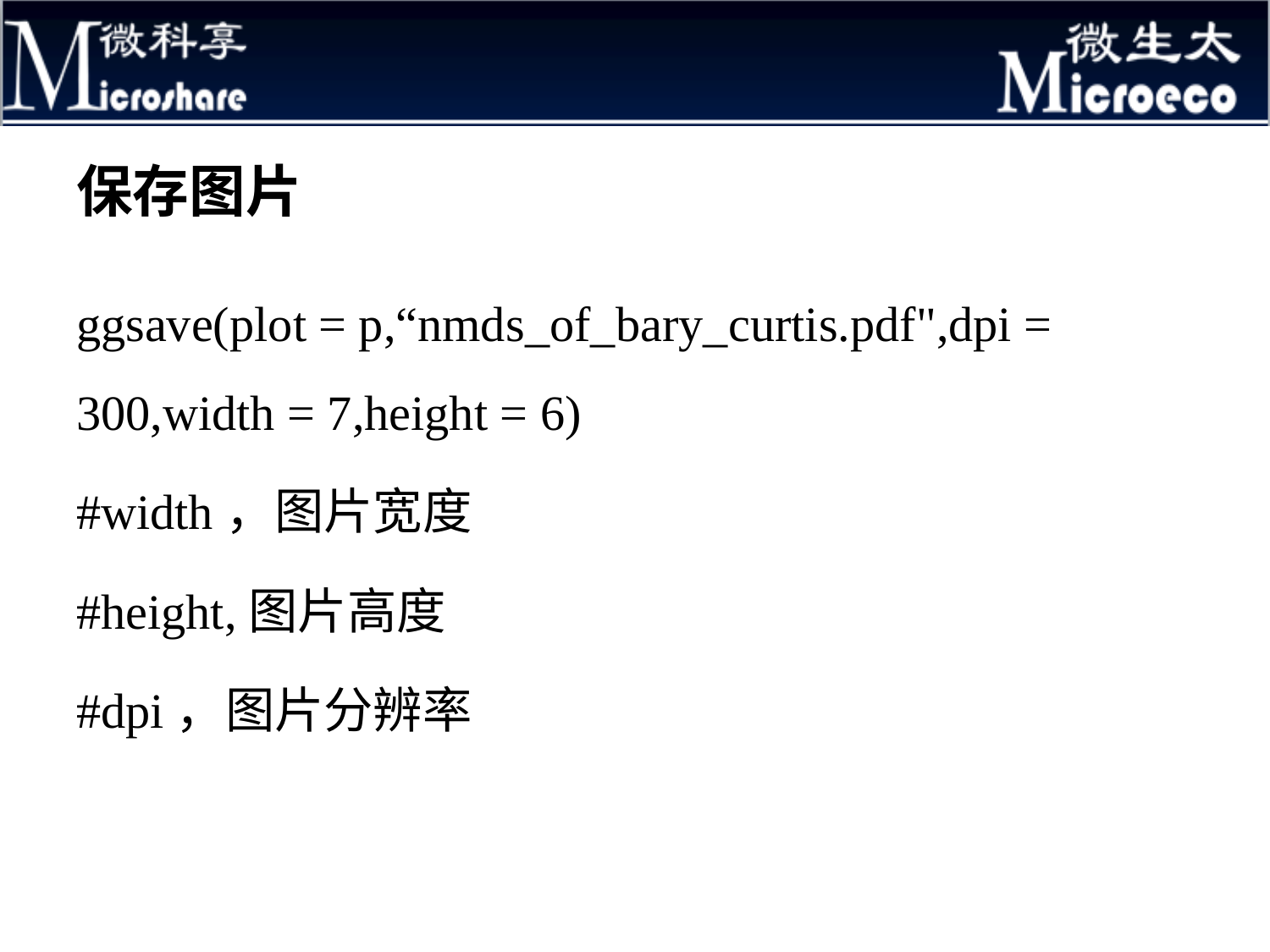

# 保存图片
ggsave(plot = p,“nmds_of_bary_curtis.pdf",dpi = 300,width = 7,height = 6)
#width，图片宽度
#height,图片高度
#dpi，图片分辨率